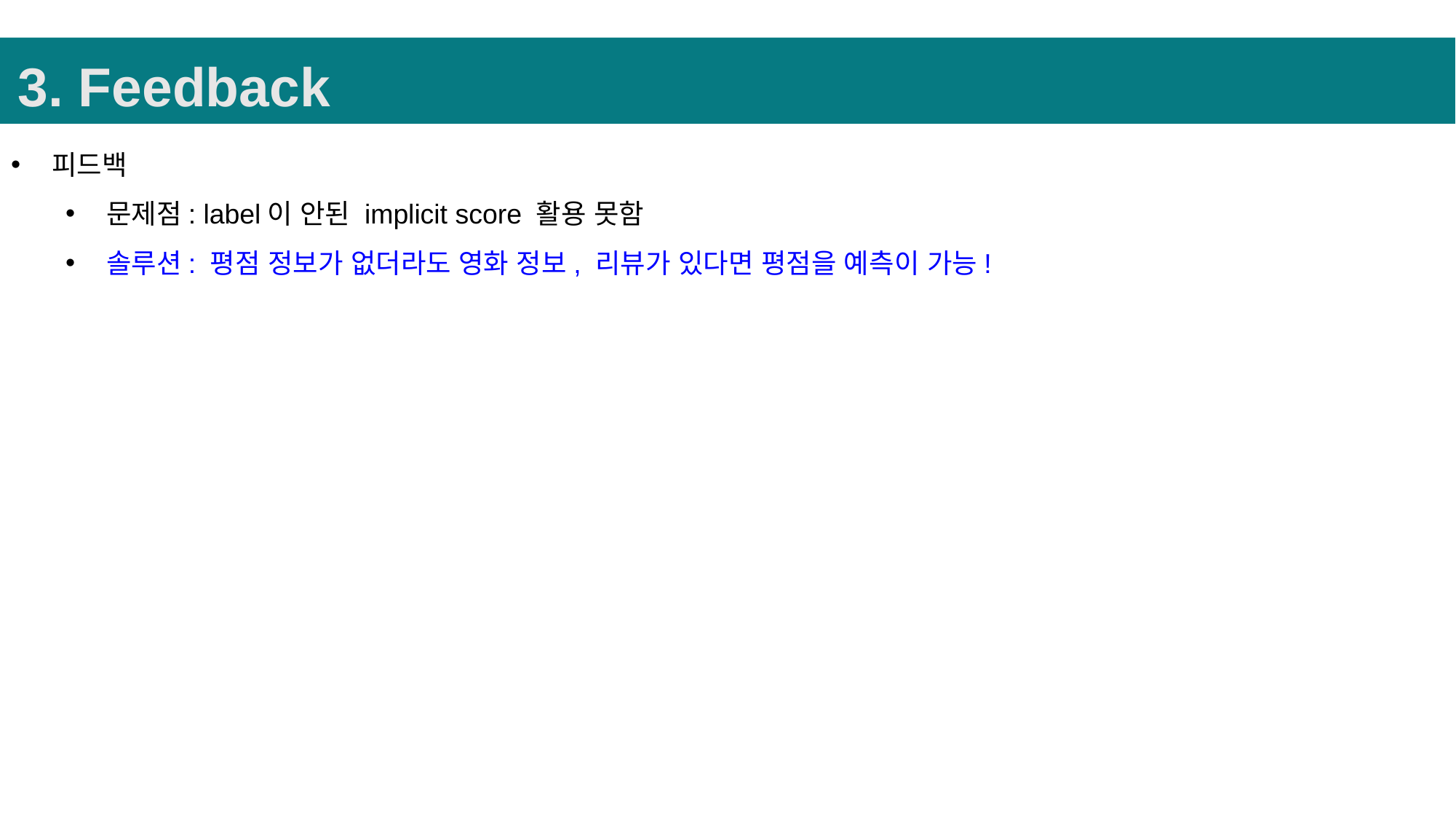

3. Feedback

피드백
문제점: label이 안된 implicit score 활용 못함
솔루션: 평점 정보가 없더라도 영화 정보, 리뷰가 있다면 평점을 예측이 가능!